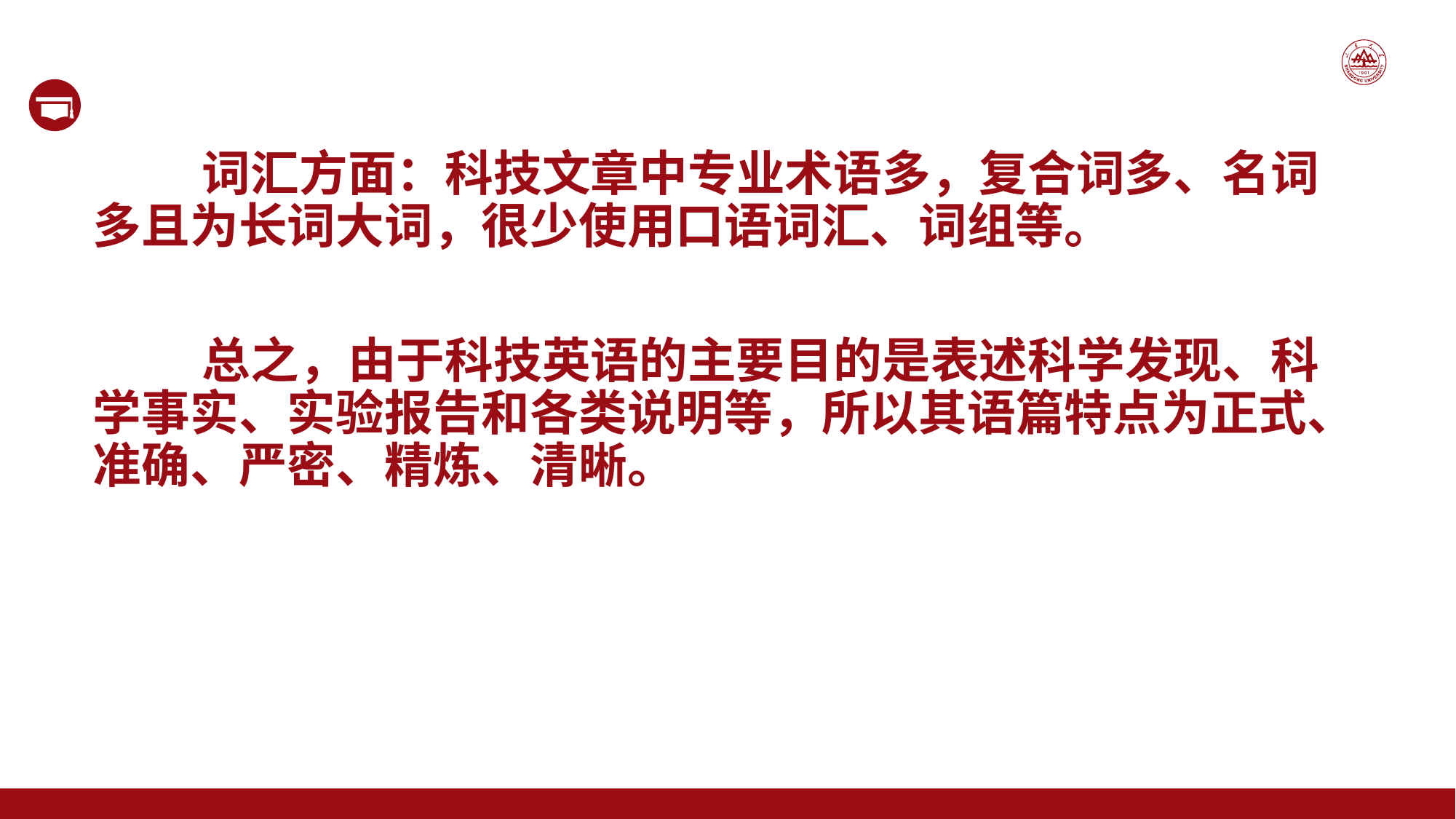

词汇方面：科技文章中专业术语多，复合词多、名词多且为长词大词，很少使用口语词汇、词组等。

	总之，由于科技英语的主要目的是表述科学发现、科学事实、实验报告和各类说明等，所以其语篇特点为正式、准确、严密、精炼、清晰。